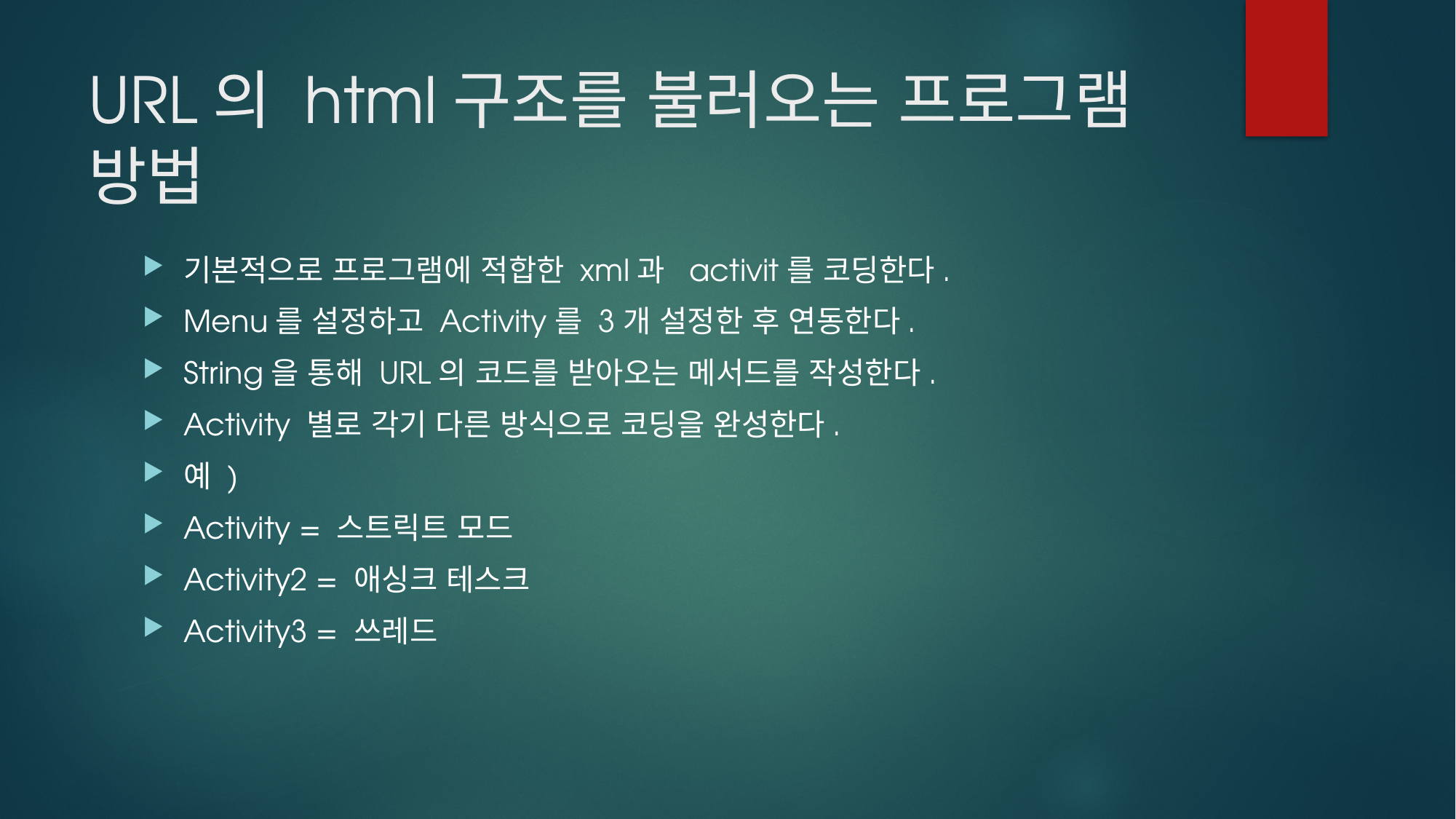

# URL의 html구조를 불러오는 프로그램 방법
기본적으로 프로그램에 적합한 xml과  activit를 코딩한다.
Menu를 설정하고 Activity를 3개 설정한 후 연동한다.
String을 통해 URL의 코드를 받아오는 메서드를 작성한다.
Activity 별로 각기 다른 방식으로 코딩을 완성한다.
예 )
Activity = 스트릭트 모드
Activity2 = 애싱크 테스크
Activity3 = 쓰레드